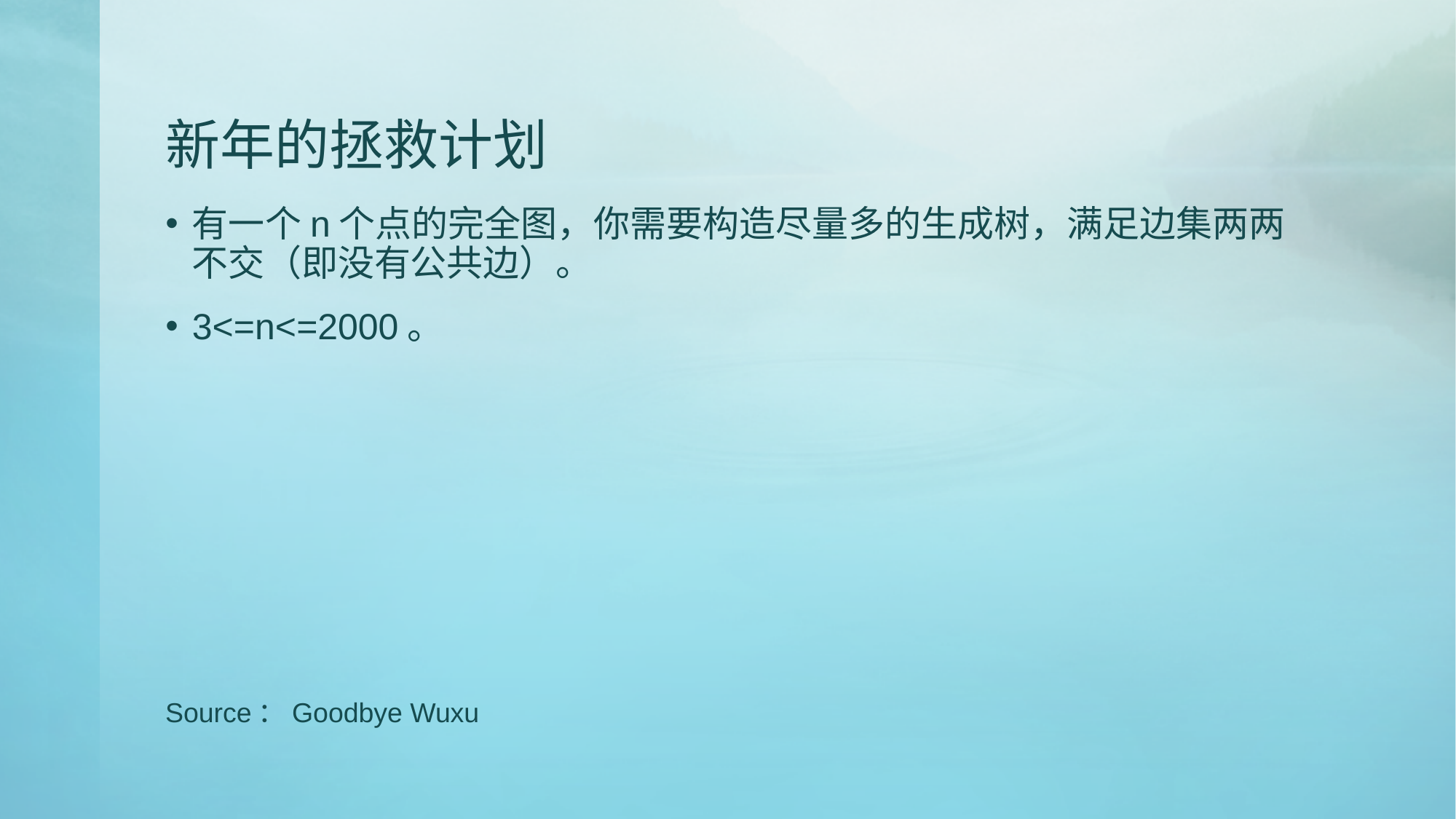

# 新年的拯救计划
有一个n个点的完全图，你需要构造尽量多的生成树，满足边集两两不交（即没有公共边）。
3<=n<=2000。
Source：Goodbye Wuxu